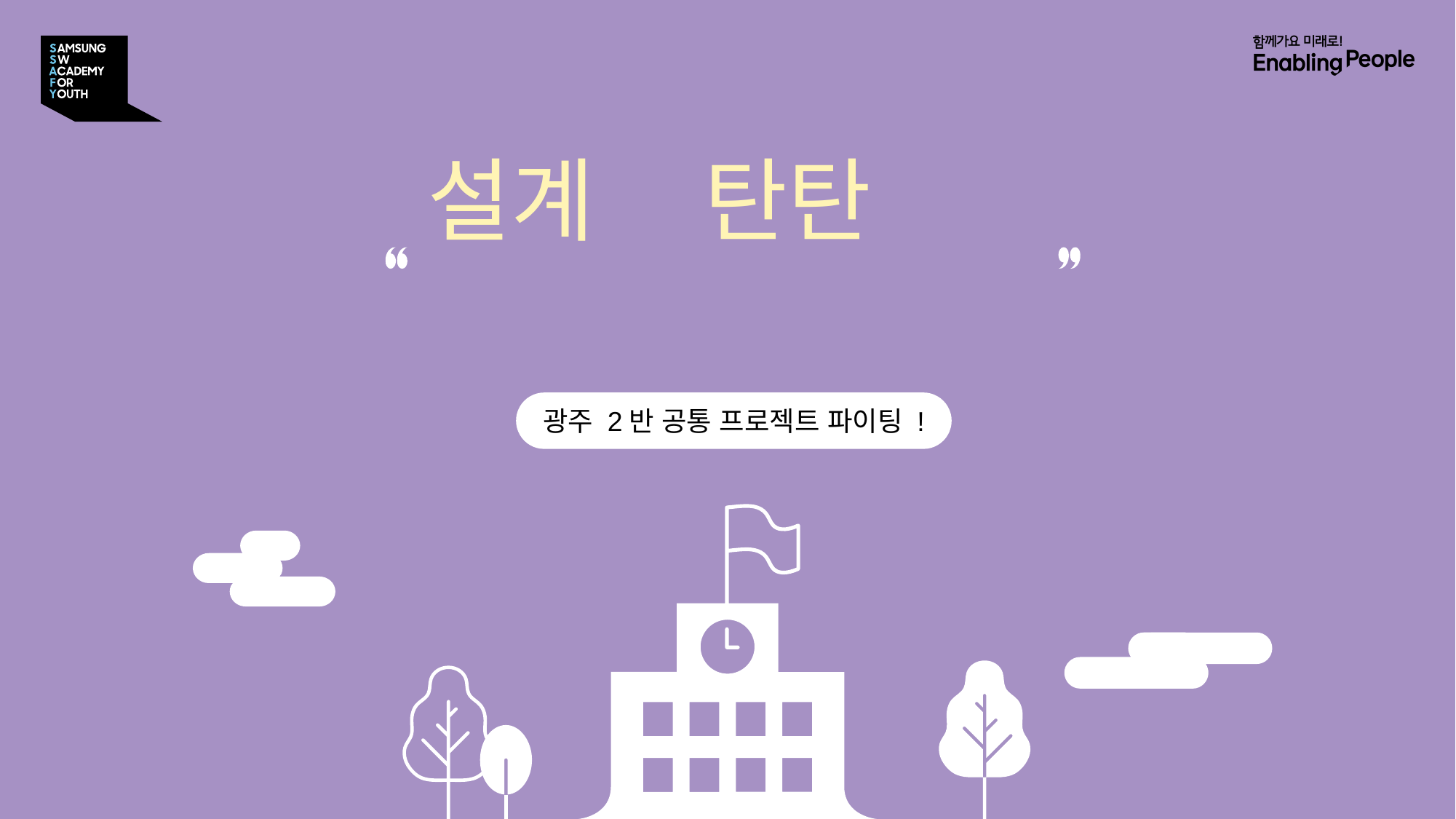

설계가 탄탄하면
개발이 쉬워진다

광주 2반 공통 프로젝트 파이팅 !